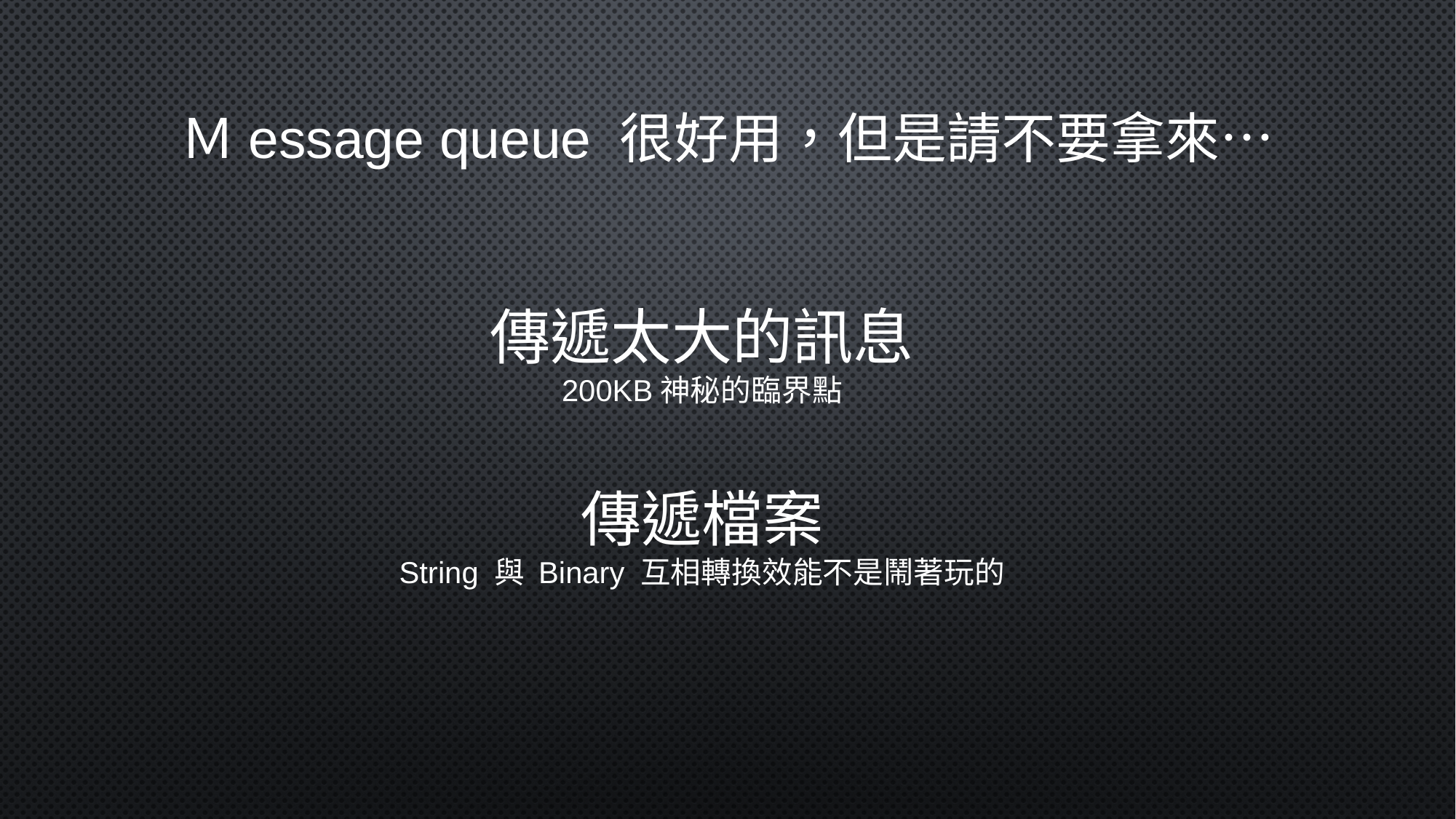

Ｍessage queue 很好用，但是請不要拿來…
傳遞太大的訊息
200KB神秘的臨界點

傳遞檔案
String 與 Binary 互相轉換效能不是鬧著玩的